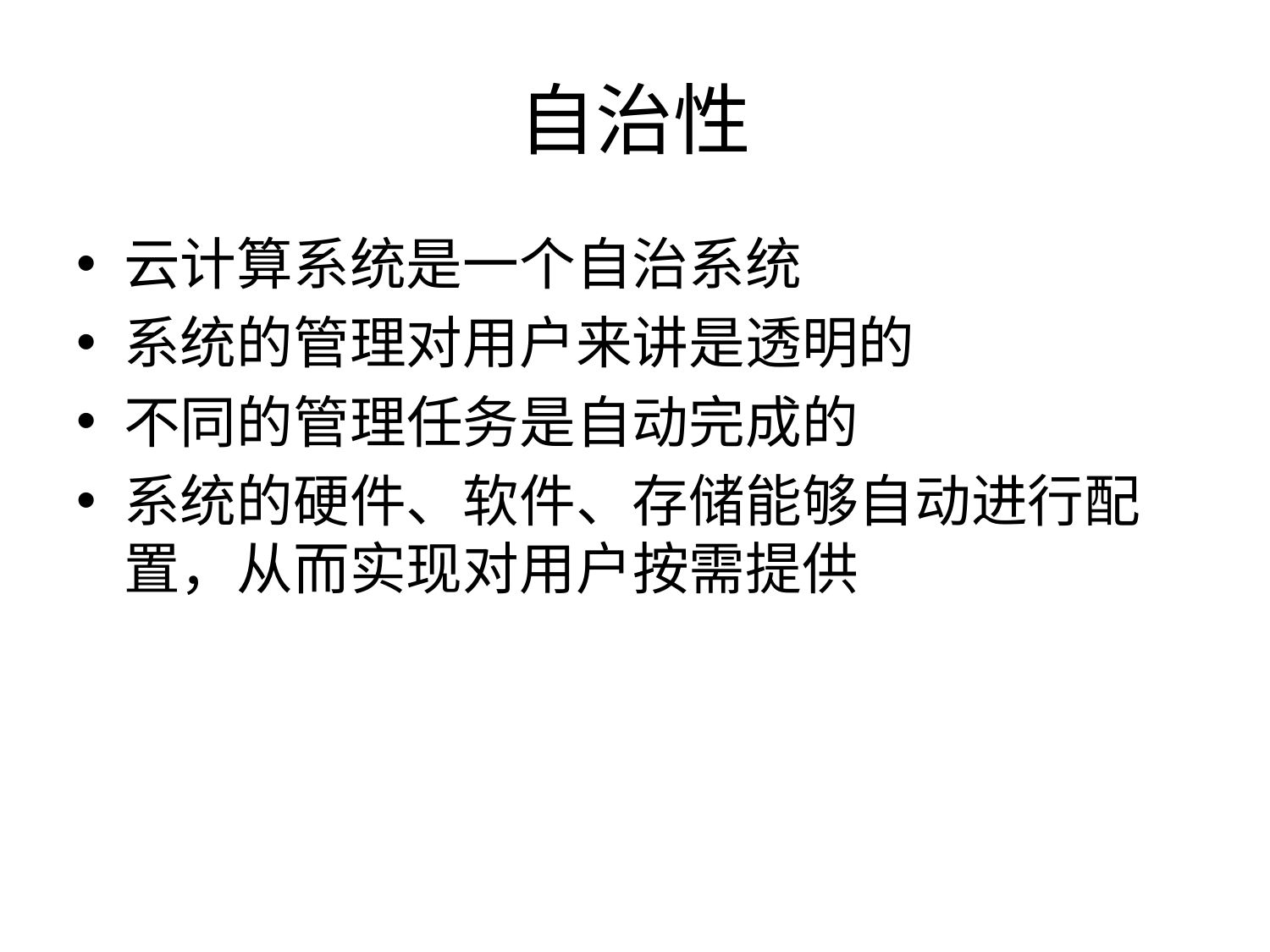

# 自治性
云计算系统是一个自治系统
系统的管理对用户来讲是透明的
不同的管理任务是自动完成的
系统的硬件、软件、存储能够自动进行配置，从而实现对用户按需提供